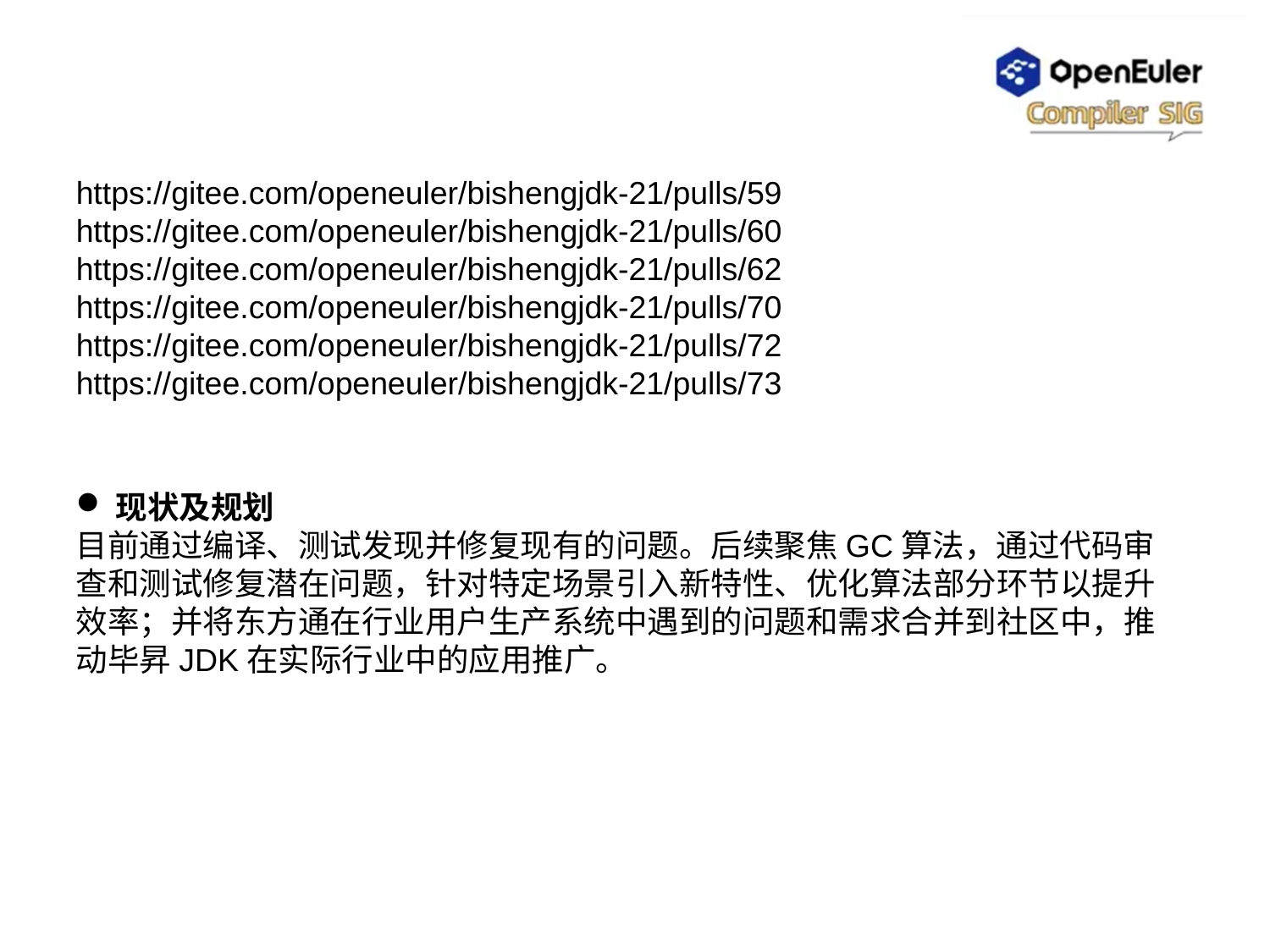

https://gitee.com/openeuler/bishengjdk-21/pulls/59
https://gitee.com/openeuler/bishengjdk-21/pulls/60
https://gitee.com/openeuler/bishengjdk-21/pulls/62
https://gitee.com/openeuler/bishengjdk-21/pulls/70
https://gitee.com/openeuler/bishengjdk-21/pulls/72
https://gitee.com/openeuler/bishengjdk-21/pulls/73

现状及规划
目前通过编译、测试发现并修复现有的问题。后续聚焦GC算法，通过代码审查和测试修复潜在问题，针对特定场景引入新特性、优化算法部分环节以提升效率；并将东方通在行业用户生产系统中遇到的问题和需求合并到社区中，推动毕昇JDK在实际行业中的应用推广。